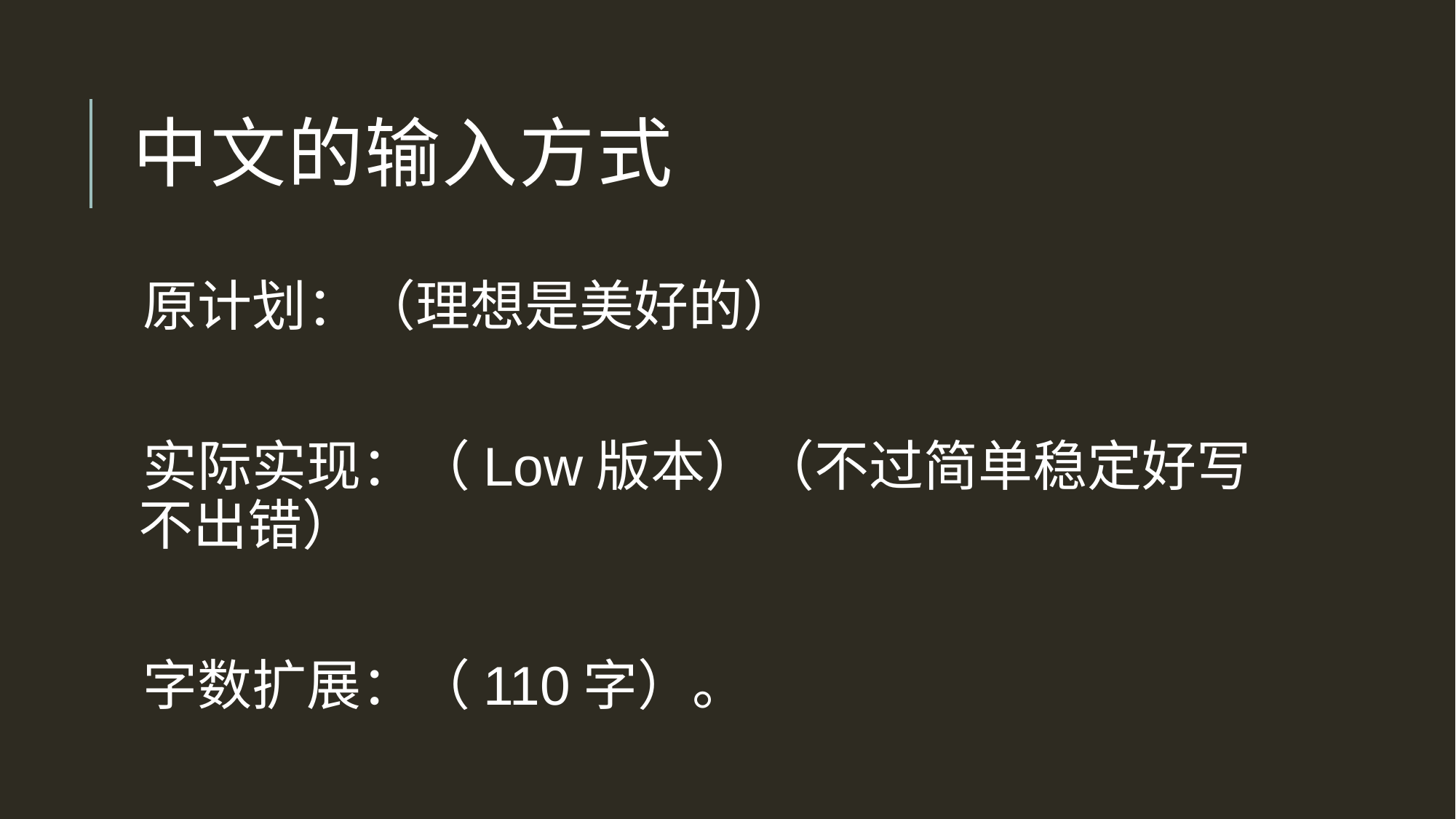

# 中文的输入方式
原计划：（理想是美好的）

实际实现：（Low版本）（不过简单稳定好写不出错）

字数扩展：（110字）。